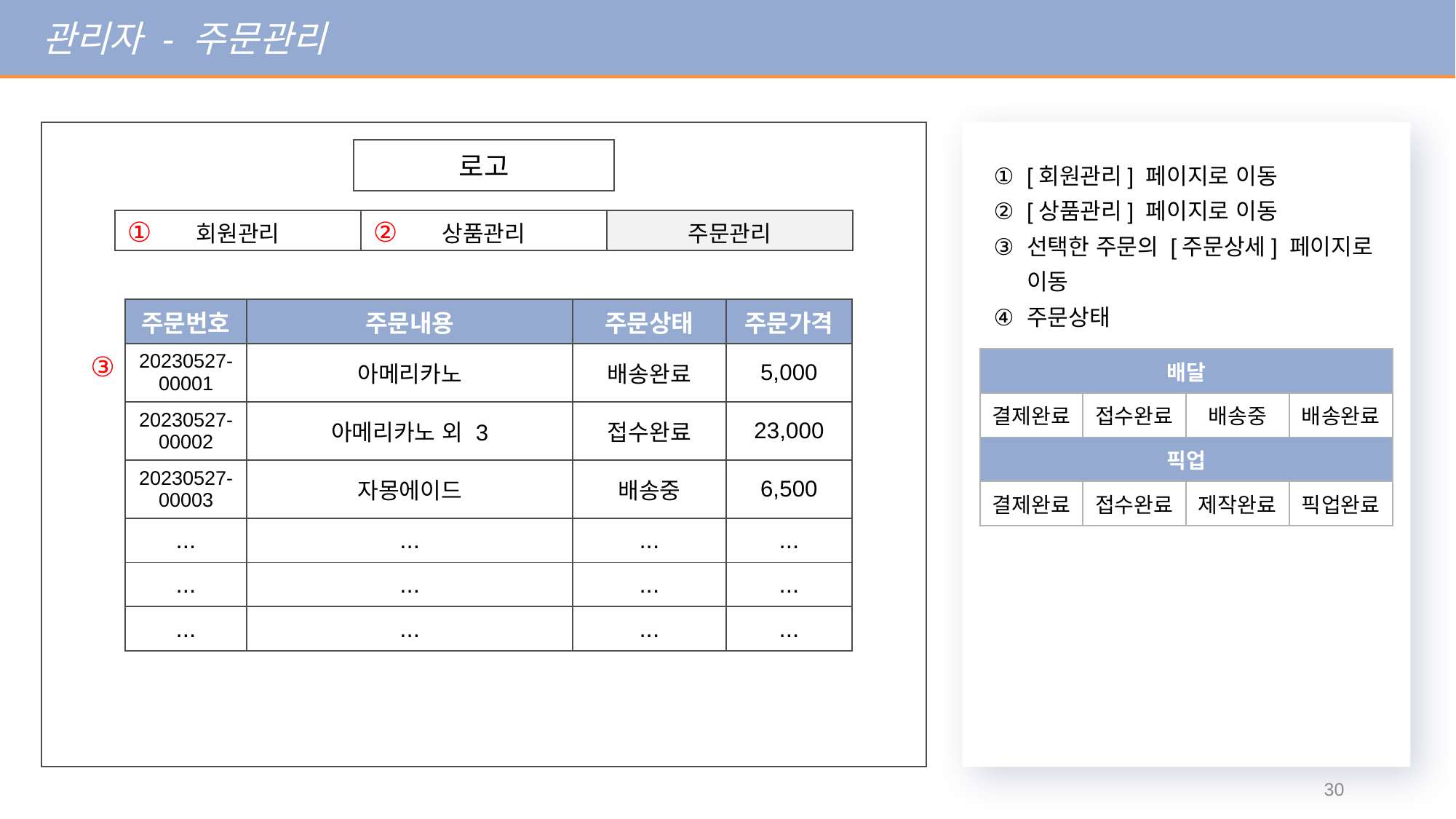

관리자 - 주문관리

로고
[회원관리] 페이지로 이동
[상품관리] 페이지로 이동
선택한 주문의 [주문상세] 페이지로
이동
주문상태

①
②
| 회원관리 | 상품관리 | 주문관리 |
| --- | --- | --- |
| 주문번호 | 주문내용 | 주문상태 | 주문가격 |
| --- | --- | --- | --- |
| 20230527-00001 | 아메리카노 | 배송완료 | 5,000 |
| 20230527-00002 | 아메리카노 외 3 | 접수완료 | 23,000 |
| 20230527-00003 | 자몽에이드 | 배송중 | 6,500 |
| ... | ... | ... | ... |
| ... | ... | ... | ... |
| ... | ... | ... | ... |
③
| 배달 |  |  |  |
| --- | --- | --- | --- |
| 결제완료 | 접수완료 | 배송중 | 배송완료 |
| 픽업 |  |  |  |
| 결제완료 | 접수완료 | 제작완료 | 픽업완료 |
30